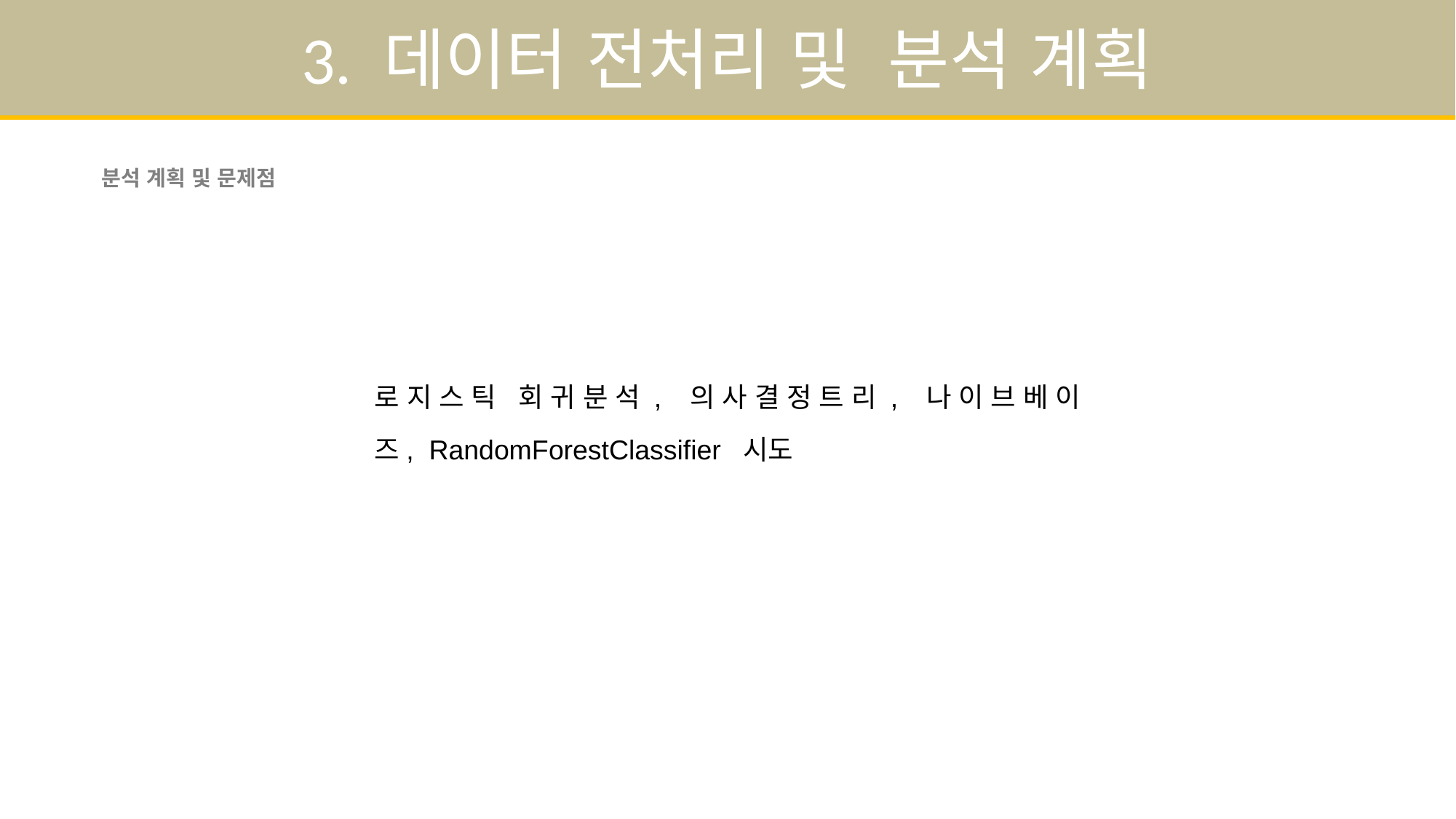

3. 데이터 전처리 및  분석 계획
분석 계획 및 문제점
로지스틱 회귀분석, 의사결정트리, 나이브베이즈,  RandomForestClassifier  시도